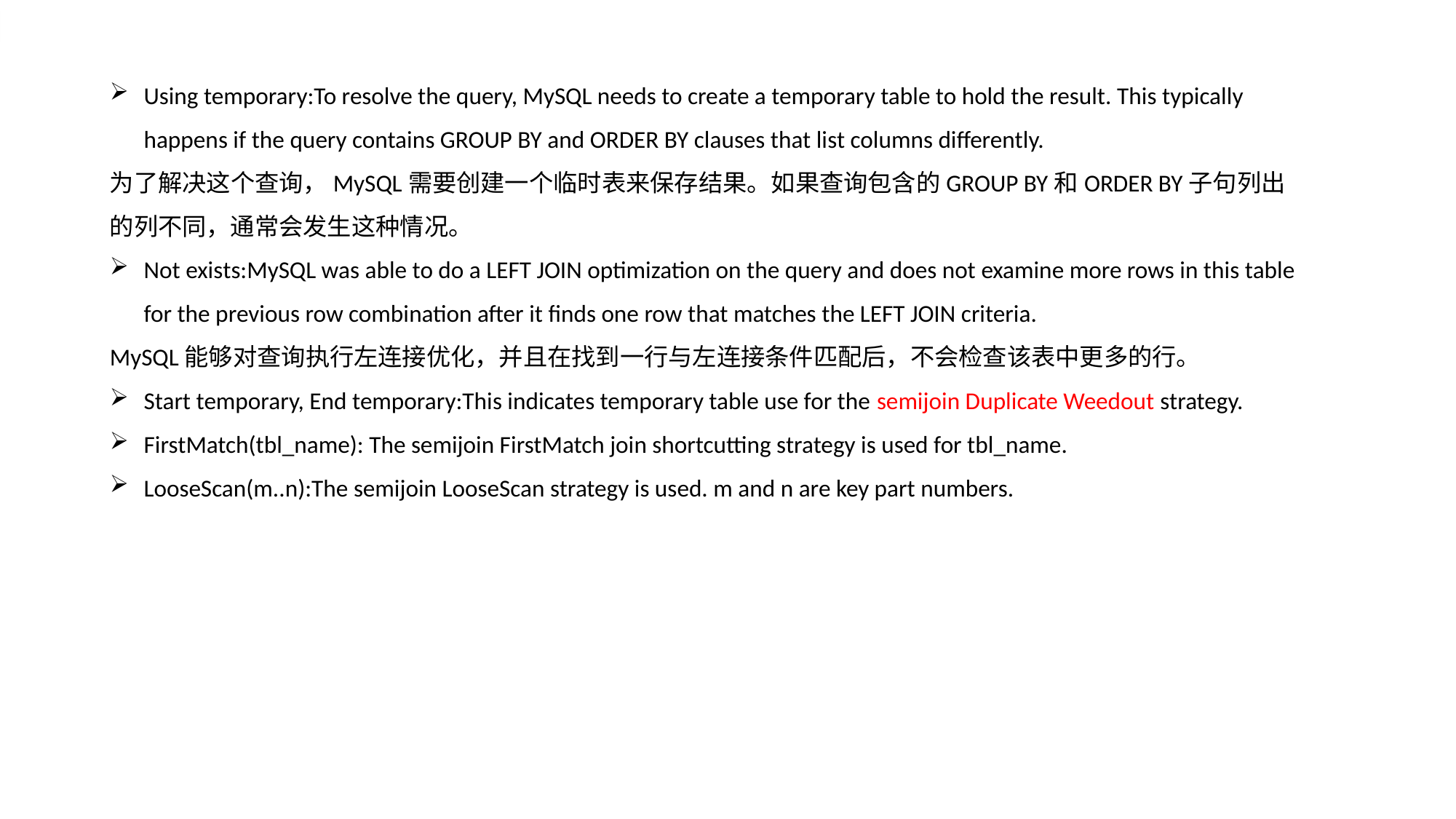

Using temporary:To resolve the query, MySQL needs to create a temporary table to hold the result. This typically happens if the query contains GROUP BY and ORDER BY clauses that list columns differently.
为了解决这个查询，MySQL需要创建一个临时表来保存结果。如果查询包含的GROUP BY和ORDER BY子句列出的列不同，通常会发生这种情况。
Not exists:MySQL was able to do a LEFT JOIN optimization on the query and does not examine more rows in this table for the previous row combination after it finds one row that matches the LEFT JOIN criteria.
MySQL能够对查询执行左连接优化，并且在找到一行与左连接条件匹配后，不会检查该表中更多的行。
Start temporary, End temporary:This indicates temporary table use for the semijoin Duplicate Weedout strategy.
FirstMatch(tbl_name): The semijoin FirstMatch join shortcutting strategy is used for tbl_name.
LooseScan(m..n):The semijoin LooseScan strategy is used. m and n are key part numbers.